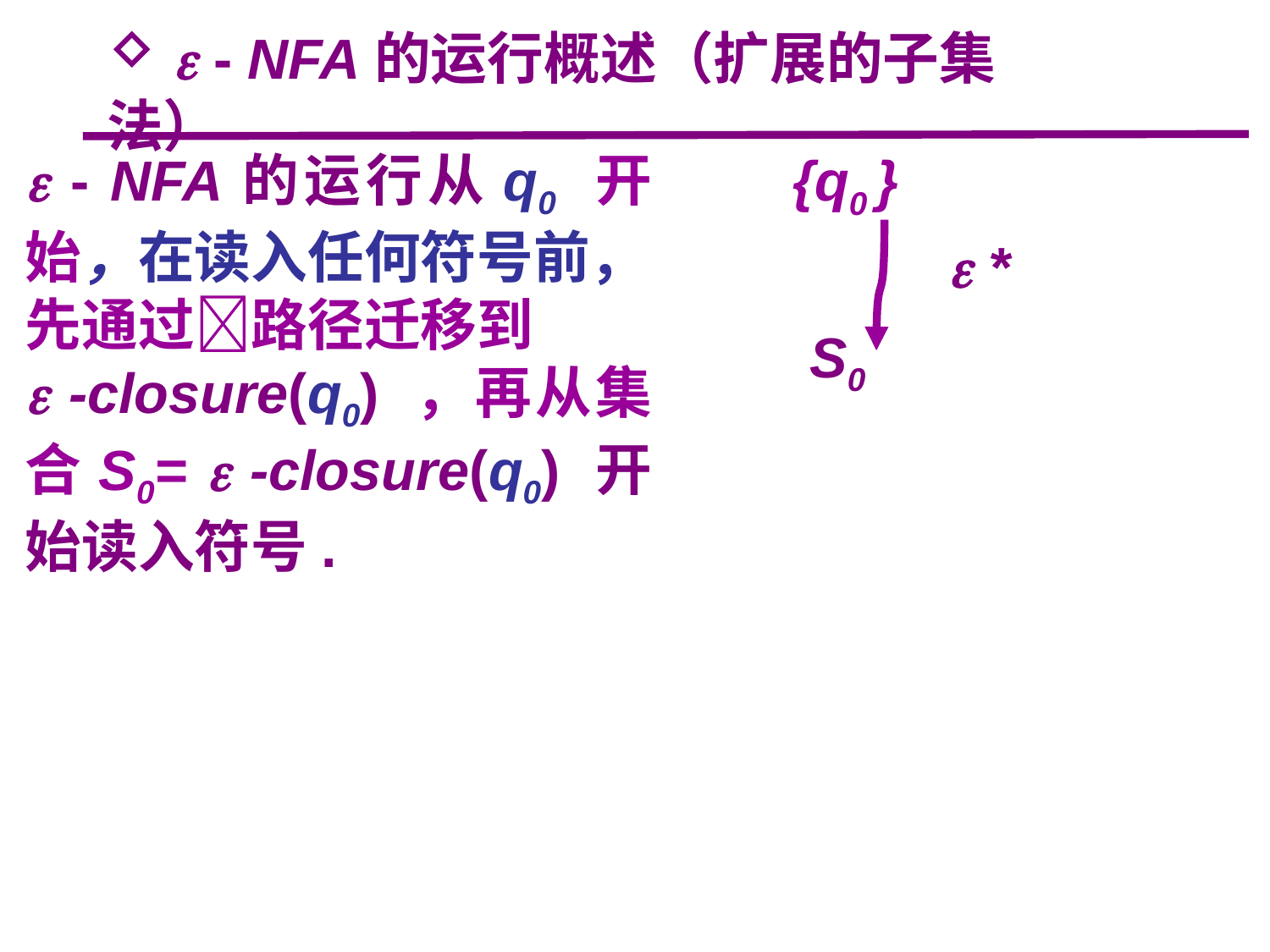

ε - NFA的运行概述（扩展的子集法）
ε - NFA的运行从q0 开始，在读入任何符号前，
先通过ε路径迁移到
ε -closure(q0) ，再从集合S0= ε -closure(q0) 开始读入符号.
{q0 }
ε *
S0